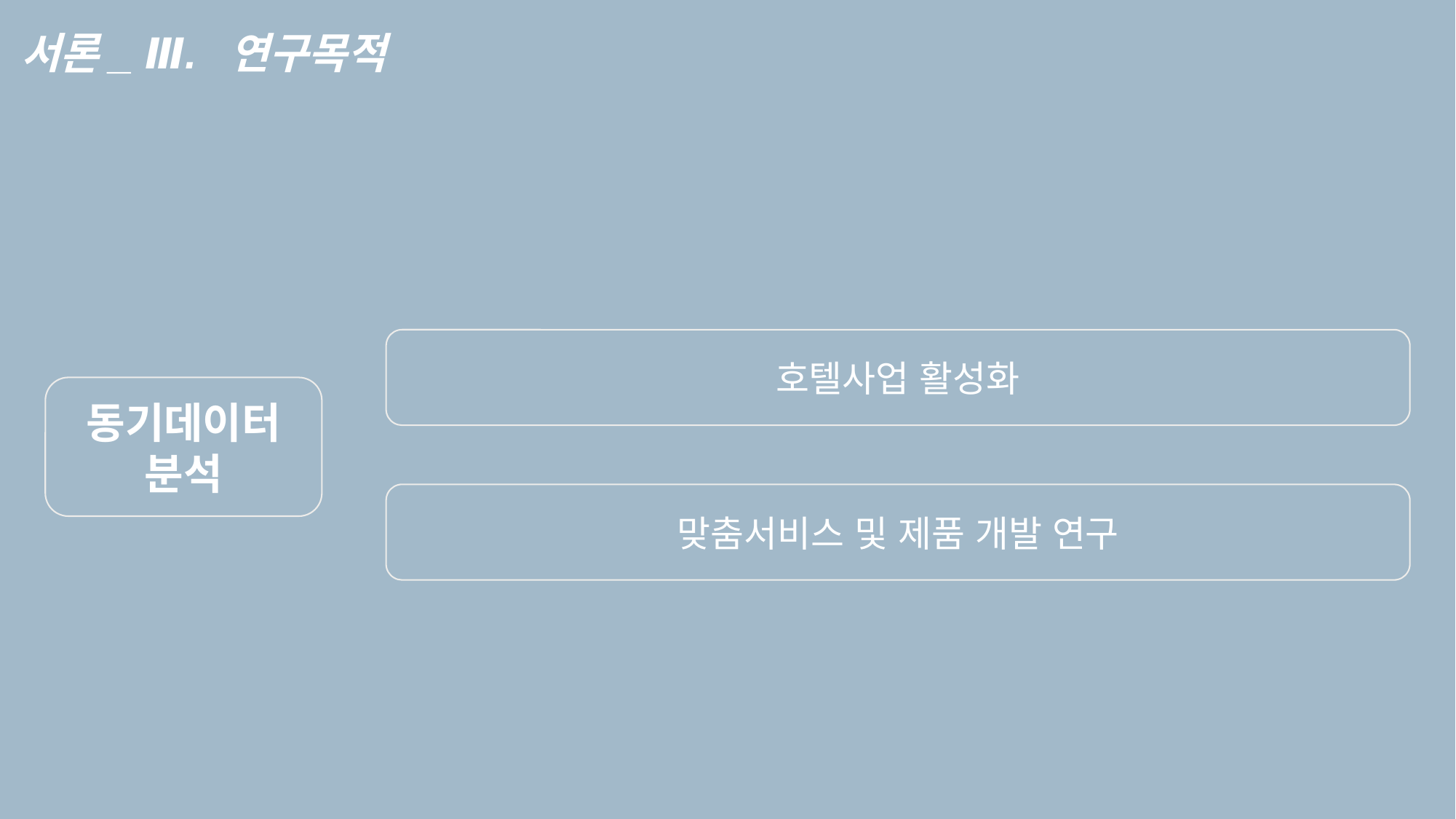

서론_ Ⅲ.  연구목적
호텔사업 활성화
동기데이터
분석
맞춤서비스 및 제품 개발 연구